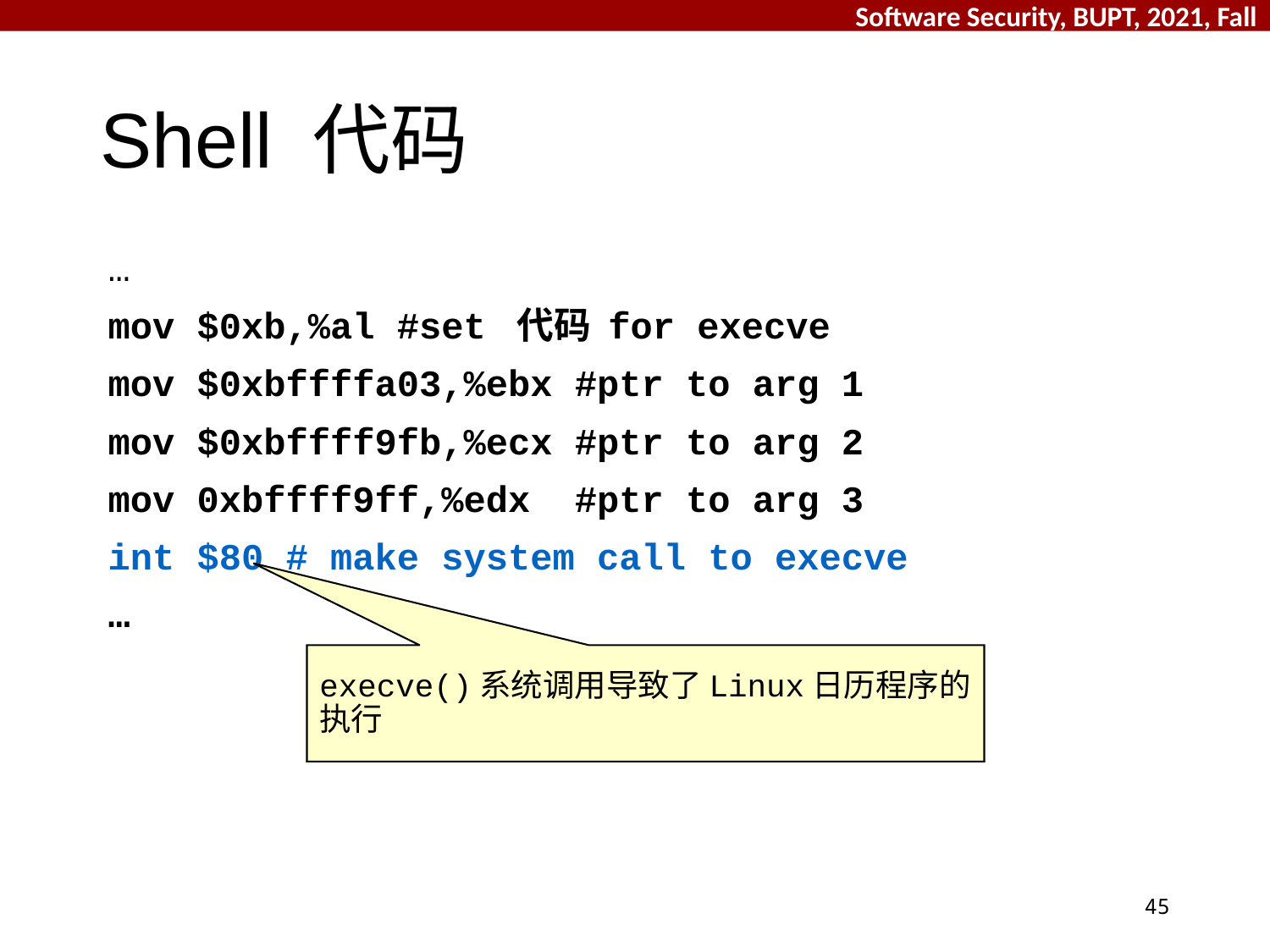

# Shell 代码
…
mov $0xb,%al #set 代码 for execve
mov $0xbffffa03,%ebx #ptr to arg 1
mov $0xbffff9fb,%ecx #ptr to arg 2
mov 0xbffff9ff,%edx  #ptr to arg 3
int $80 # make system call to execve
…

execve()系统调用导致了Linux日历程序的执行
45